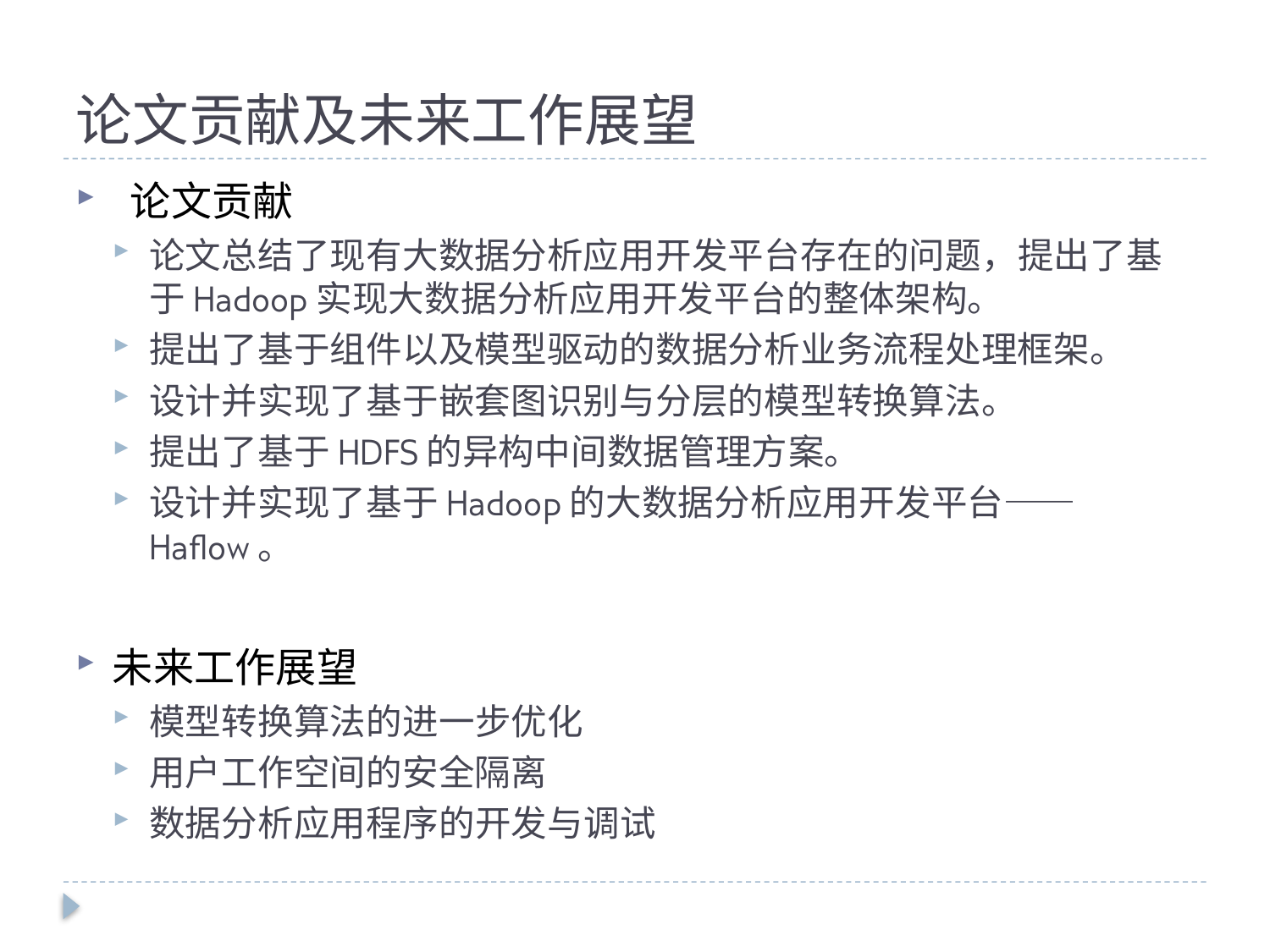

# 论文贡献及未来工作展望
 论文贡献
论文总结了现有大数据分析应用开发平台存在的问题，提出了基于Hadoop实现大数据分析应用开发平台的整体架构。
提出了基于组件以及模型驱动的数据分析业务流程处理框架。
设计并实现了基于嵌套图识别与分层的模型转换算法。
提出了基于HDFS的异构中间数据管理方案。
设计并实现了基于Hadoop的大数据分析应用开发平台——Haflow。

未来工作展望
模型转换算法的进一步优化
用户工作空间的安全隔离
数据分析应用程序的开发与调试